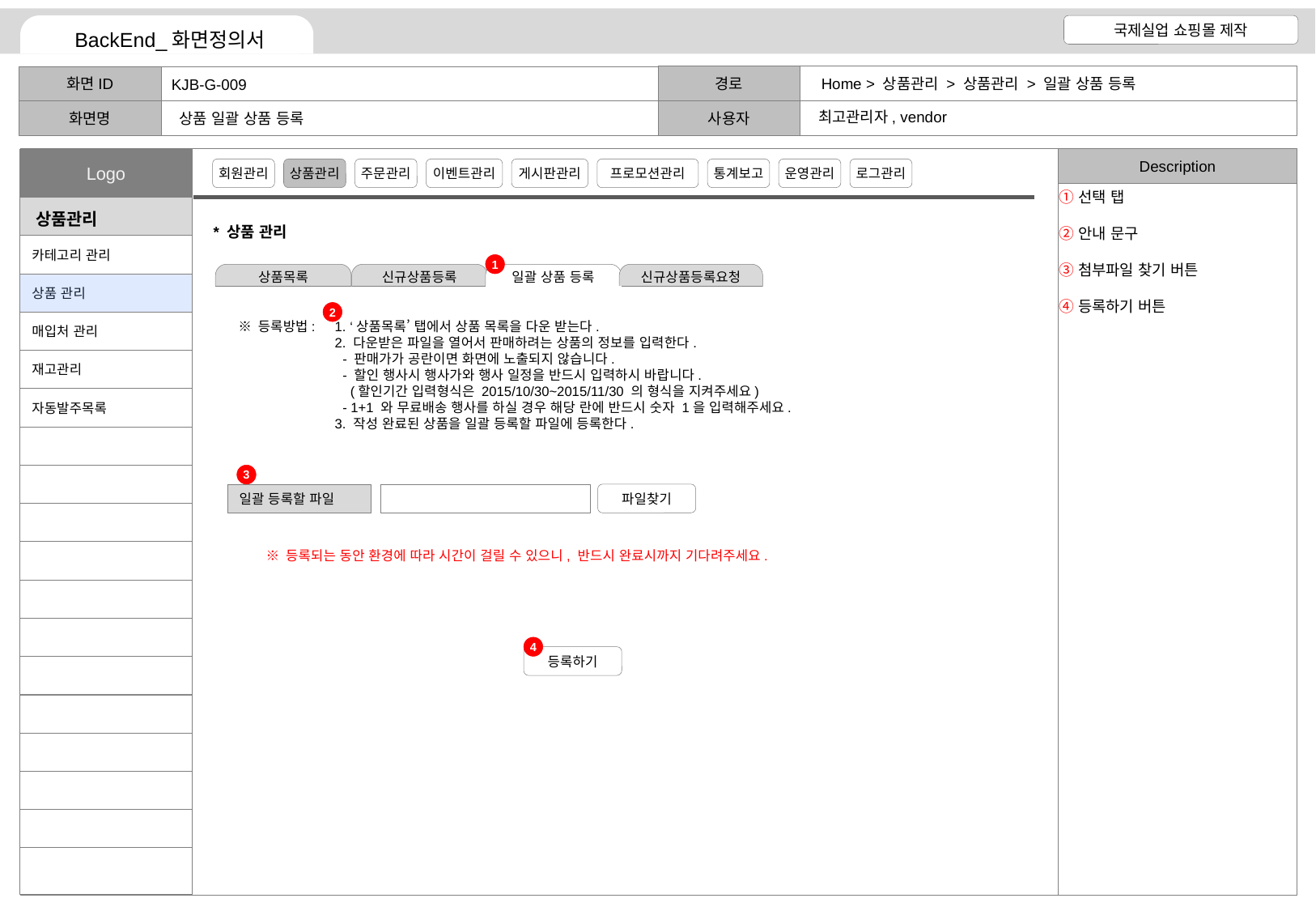

Home > 상품관리 > 상품관리 > 일괄 상품 등록
KJB-G-009
최고관리자, vendor
상품 일괄 상품 등록
선택 탭

안내 문구

첨부파일 찾기 버튼

등록하기 버튼
* 상품 관리
1
상품목록
신규상품등록
일괄 상품 등록
신규상품등록요청

2
※ 등록방법:
1. ‘상품목록’ 탭에서 상품 목록을 다운 받는다.
2. 다운받은 파일을 열어서 판매하려는 상품의 정보를 입력한다.
  - 판매가가 공란이면 화면에 노출되지 않습니다.
  - 할인 행사시 행사가와 행사 일정을 반드시 입력하시 바랍니다.
    (할인기간 입력형식은 2015/10/30~2015/11/30 의 형식을 지켜주세요)
  - 1+1 와 무료배송 행사를 하실 경우 해당 란에 반드시 숫자 1을 입력해주세요.
3. 작성 완료된 상품을 일괄 등록할 파일에 등록한다.
3
일괄 등록할 파일

파일찾기
※ 등록되는 동안 환경에 따라 시간이 걸릴 수 있으니, 반드시 완료시까지 기다려주세요.
4
등록하기